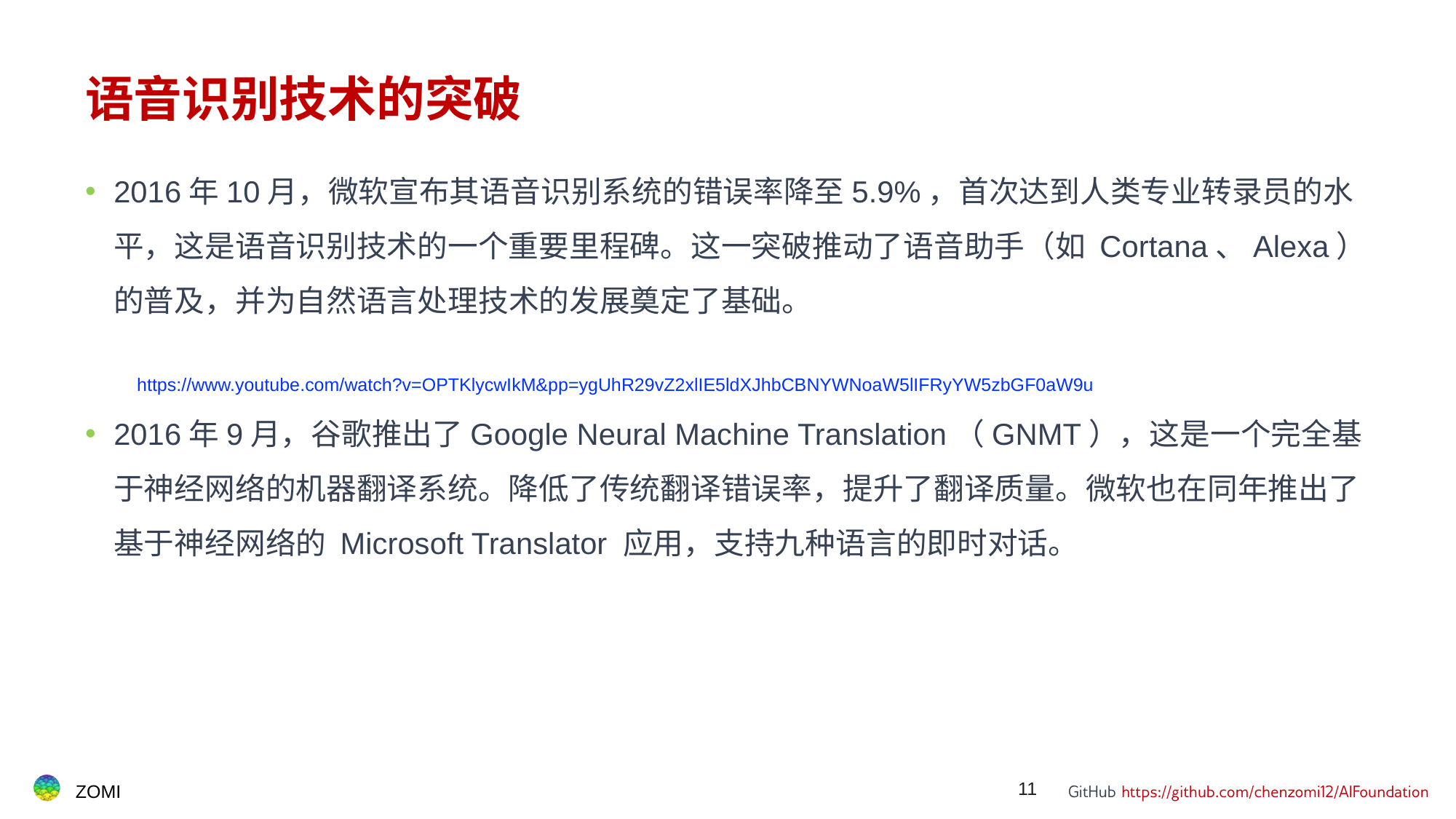

# 语音识别技术的突破
2016年10月，微软宣布其语音识别系统的错误率降至5.9%，首次达到人类专业转录员的水平，这是语音识别技术的一个重要里程碑。这一突破推动了语音助手（如 Cortana、Alexa）的普及，并为自然语言处理技术的发展奠定了基础。

2016年9月，谷歌推出了Google Neural Machine Translation（GNMT），这是一个完全基于神经网络的机器翻译系统。降低了传统翻译错误率，提升了翻译质量。微软也在同年推出了基于神经网络的 Microsoft Translator 应用，支持九种语言的即时对话。
https://www.youtube.com/watch?v=OPTKlycwIkM&pp=ygUhR29vZ2xlIE5ldXJhbCBNYWNoaW5lIFRyYW5zbGF0aW9u